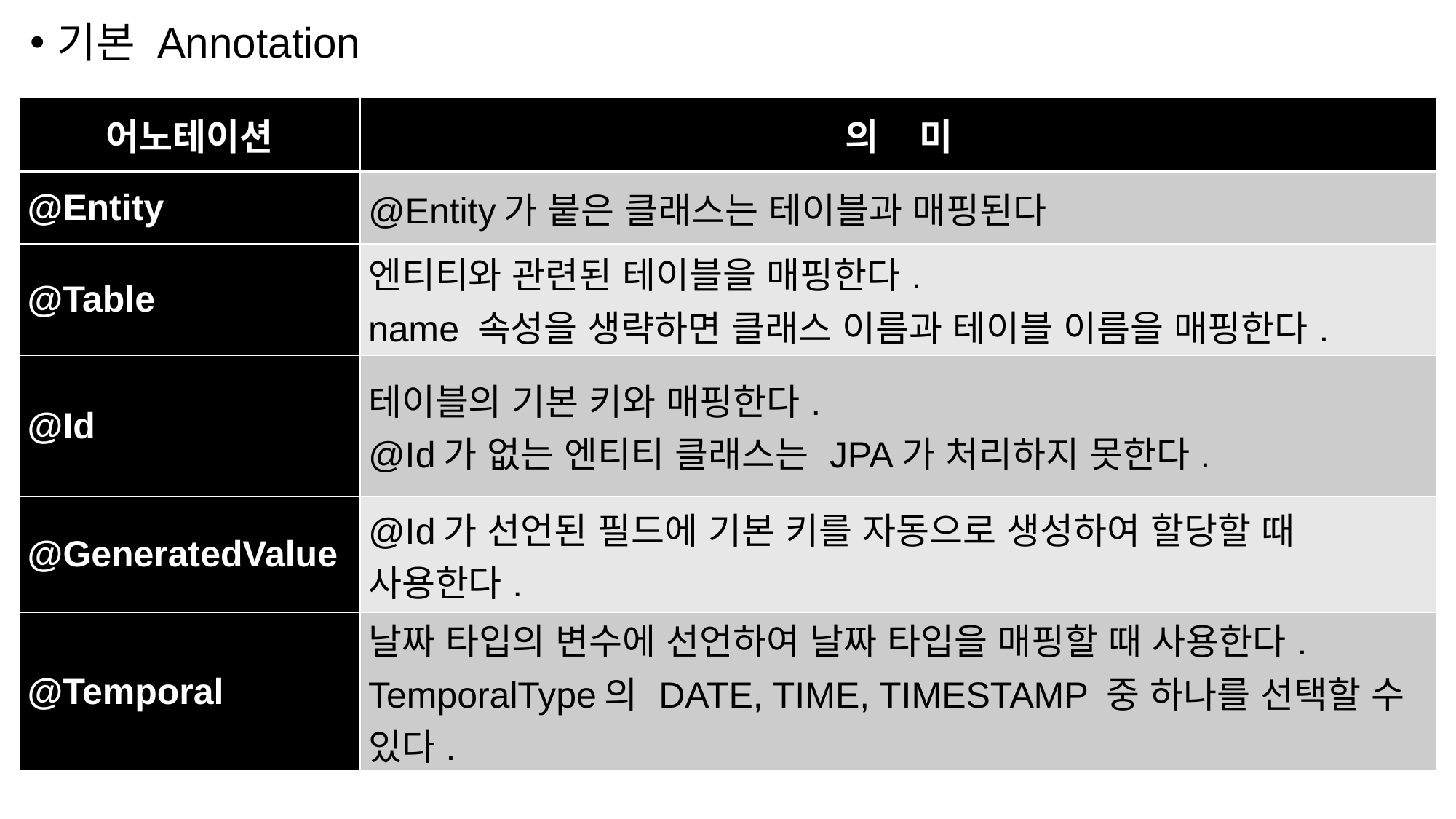

기본 Annotation
| 어노테이션 | 의 미 |
| --- | --- |
| @Entity | @Entity가 붙은 클래스는 테이블과 매핑된다 |
| @Table | 엔티티와 관련된 테이블을 매핑한다. name 속성을 생략하면 클래스 이름과 테이블 이름을 매핑한다. |
| @Id | 테이블의 기본 키와 매핑한다. @Id가 없는 엔티티 클래스는 JPA가 처리하지 못한다. |
| @GeneratedValue | @Id가 선언된 필드에 기본 키를 자동으로 생성하여 할당할 때 사용한다. |
| @Temporal | 날짜 타입의 변수에 선언하여 날짜 타입을 매핑할 때 사용한다. TemporalType의 DATE, TIME, TIMESTAMP 중 하나를 선택할 수 있다. |